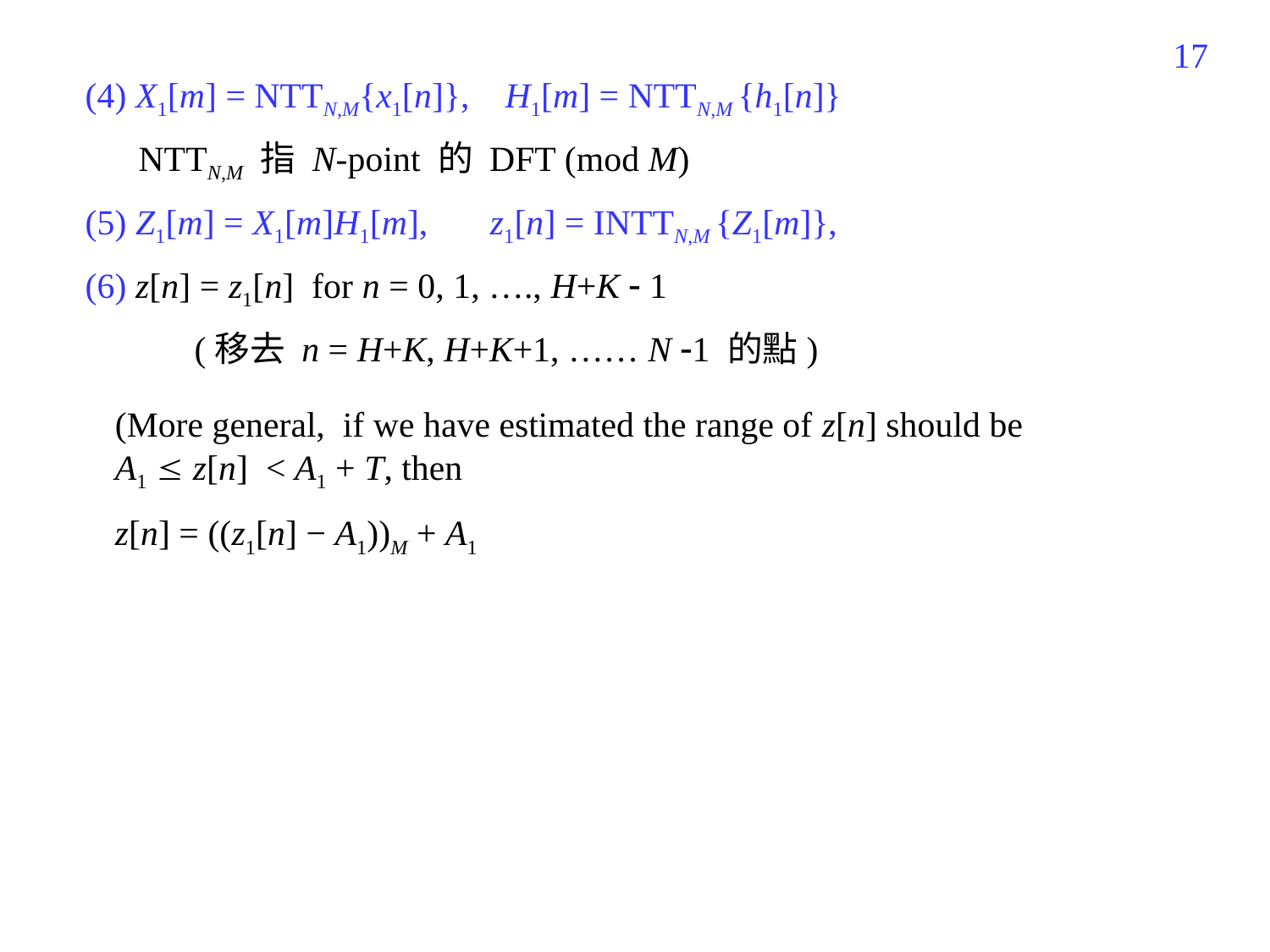

17
  (4) X1[m] = NTTN,M{x1[n]},    H1[m] = NTTN,M {h1[n]}
        NTTN,M 指 N-point 的 DFT (mod M)
  (5) Z1[m] = X1[m]H1[m],       z1[n] = INTTN,M {Z1[m]},
  (6) z[n] = z1[n]  for n = 0, 1, …., H+K − 1
	(移去 n = H+K, H+K+1, …… N −1 的點)

(More general,  if we have estimated the range of z[n] should be
A1 ≤ z[n]  < A1 + T, then
z[n] = ((z1[n] − A1))M + A1